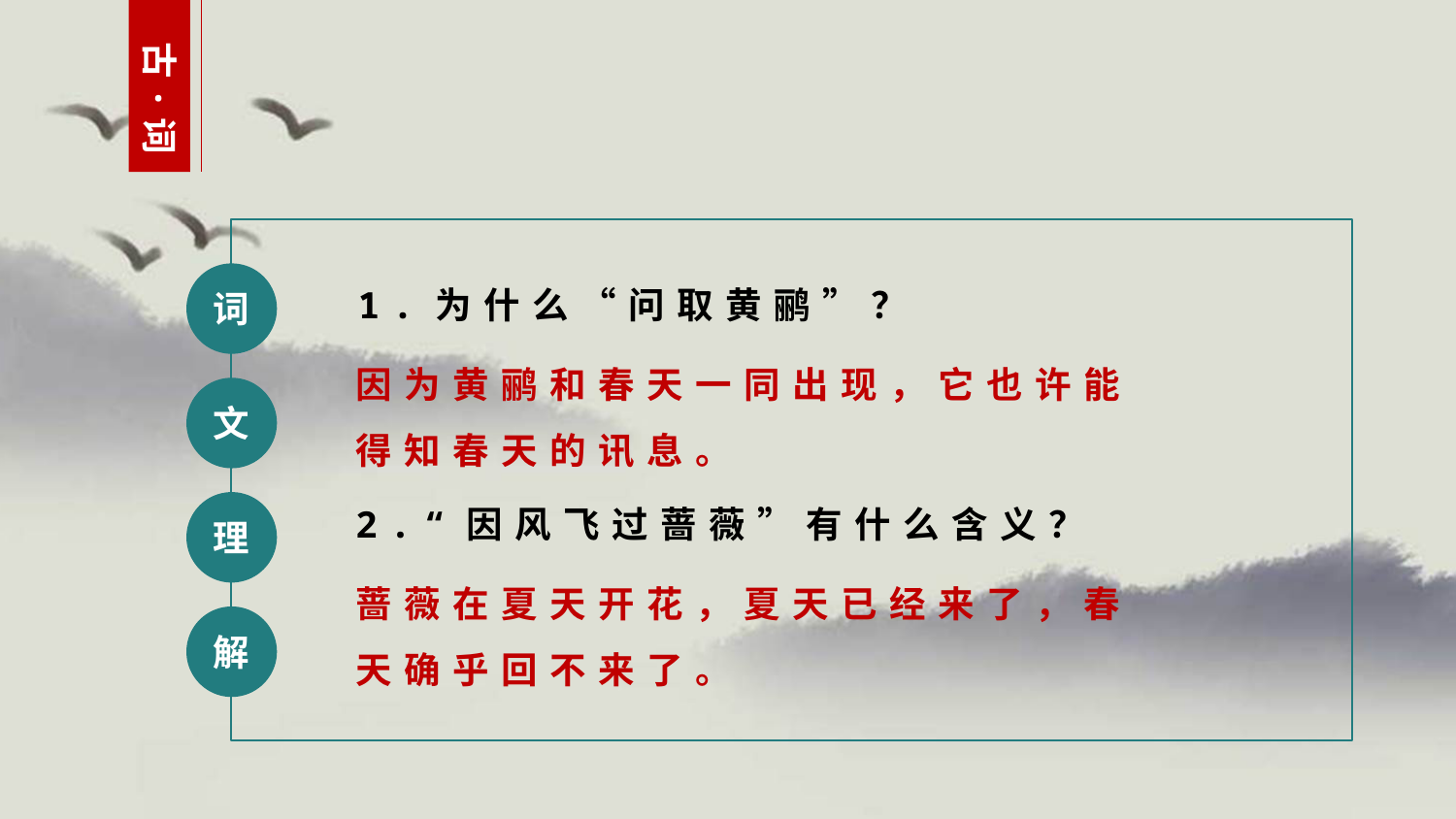

古·词

1.为什么“问取黄鹂”？

词

文

理

解
因为黄鹂和春天一同出现，它也许能得知春天的讯息。
2.“因风飞过蔷薇”有什么含义？
蔷薇在夏天开花，夏天已经来了，春天确乎回不来了。